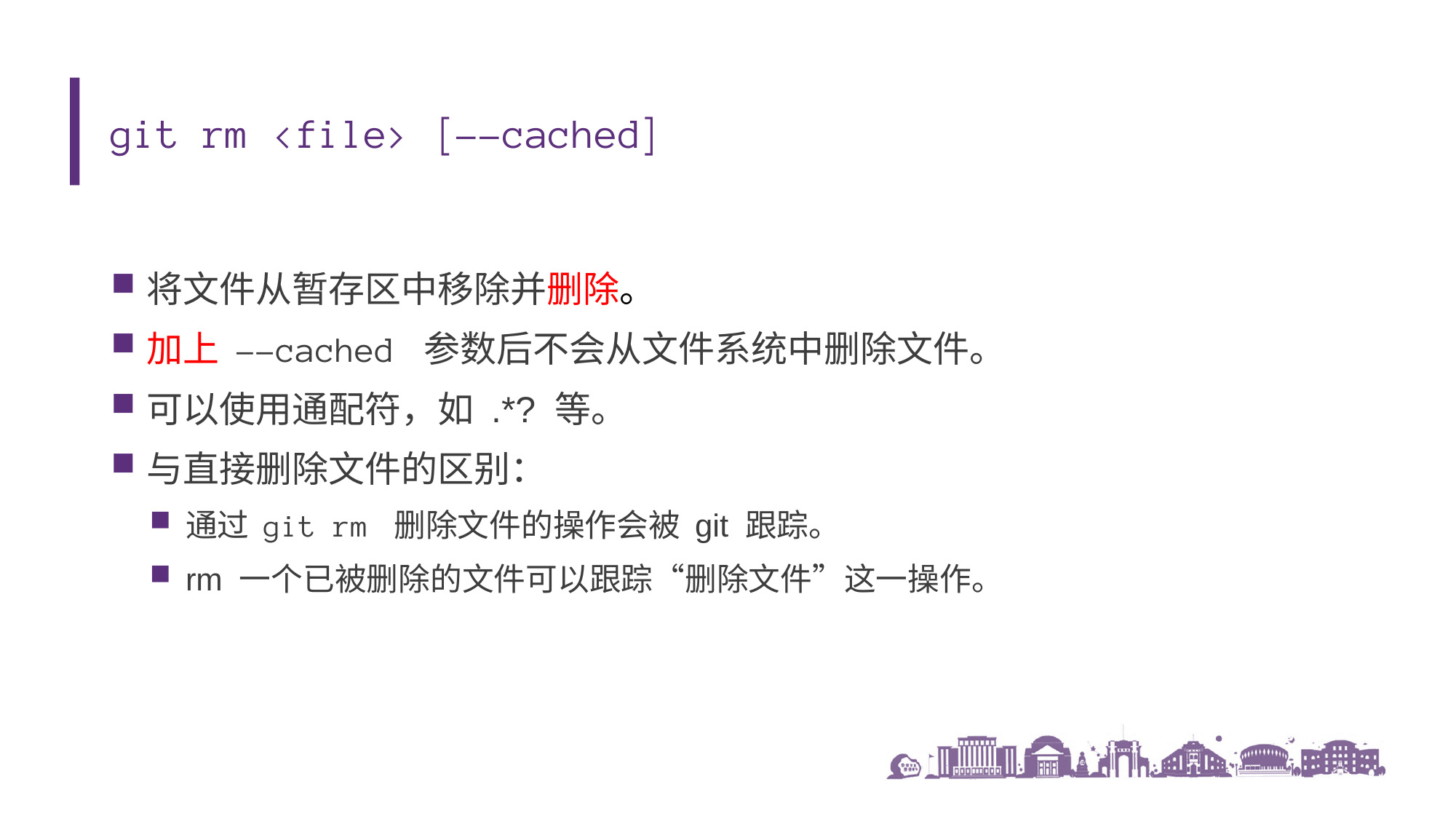

# git rm <file> [--cached]
将文件从暂存区中移除并删除。
加上 --cached 参数后不会从文件系统中删除文件。
可以使用通配符，如 .*? 等。
与直接删除文件的区别：
通过 git rm 删除文件的操作会被 git 跟踪。
rm 一个已被删除的文件可以跟踪“删除文件”这一操作。